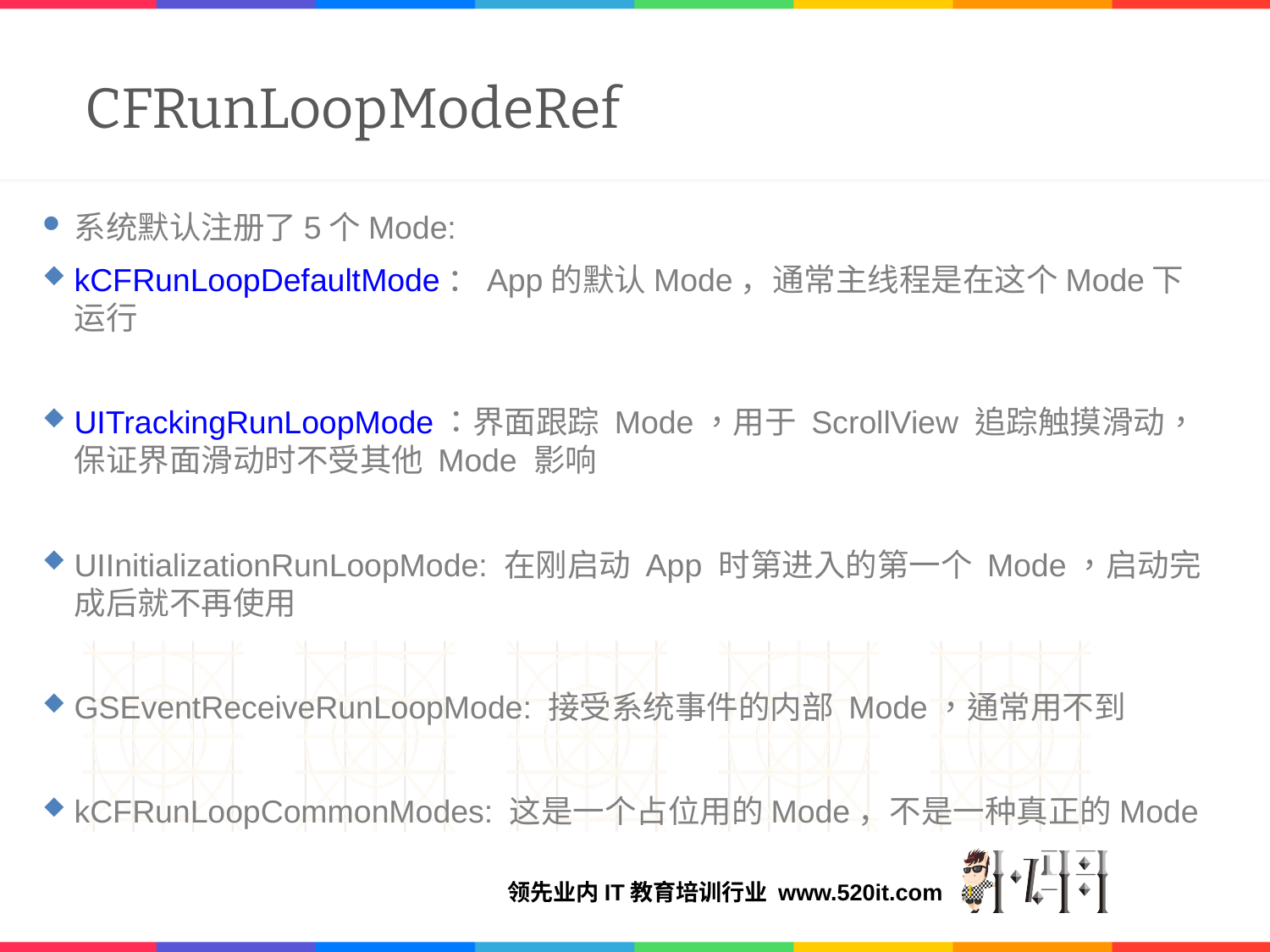

# CFRunLoopModeRef
系统默认注册了5个Mode:
kCFRunLoopDefaultMode：App的默认Mode，通常主线程是在这个Mode下运行

UITrackingRunLoopMode：界面跟踪 Mode，用于 ScrollView 追踪触摸滑动，保证界面滑动时不受其他 Mode 影响

UIInitializationRunLoopMode: 在刚启动 App 时第进入的第一个 Mode，启动完成后就不再使用

GSEventReceiveRunLoopMode: 接受系统事件的内部 Mode，通常用不到

kCFRunLoopCommonModes: 这是一个占位用的Mode，不是一种真正的Mode